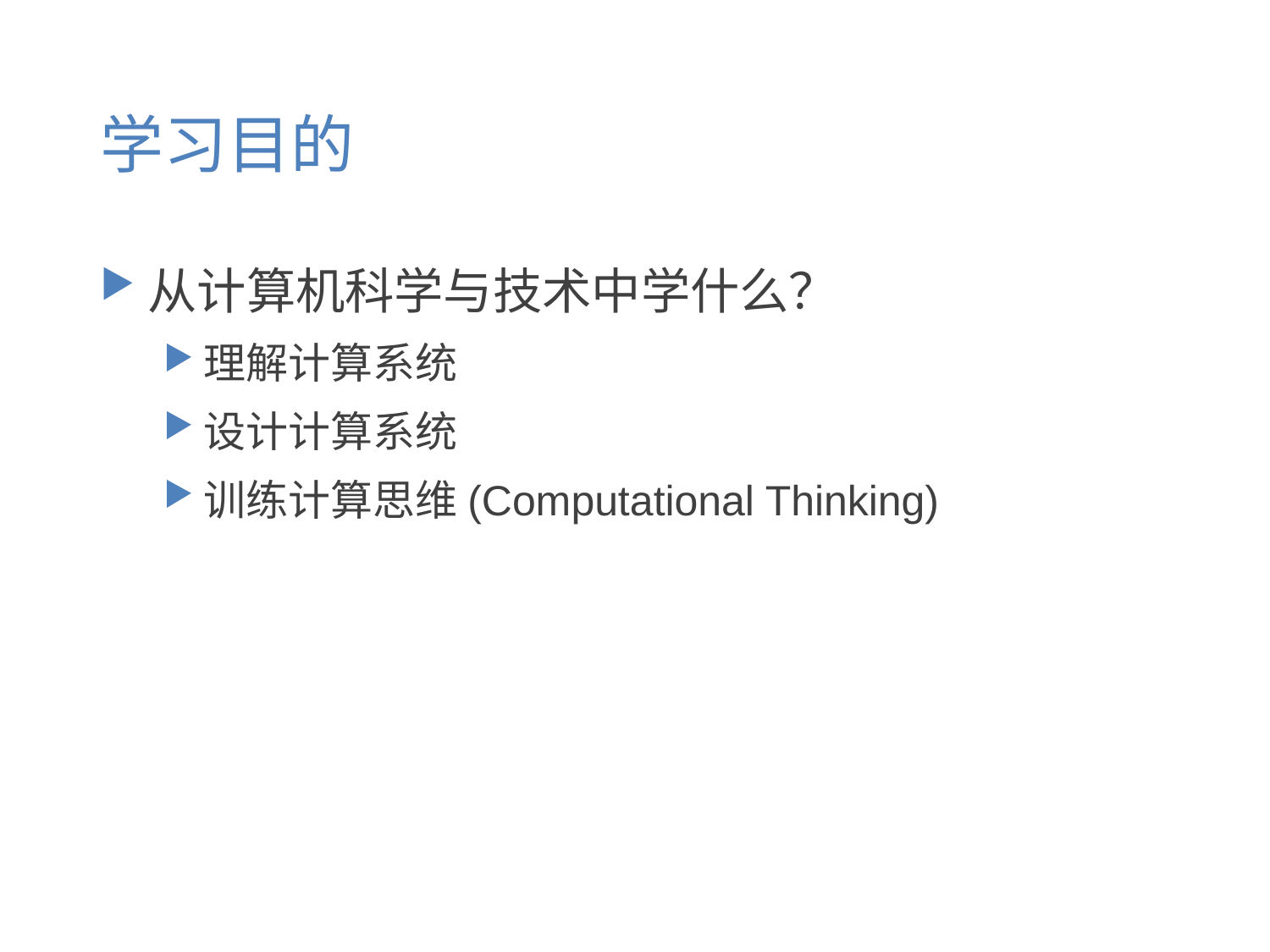

# 学习目的
从计算机科学与技术中学什么？
理解计算系统
设计计算系统
训练计算思维(Computational Thinking)